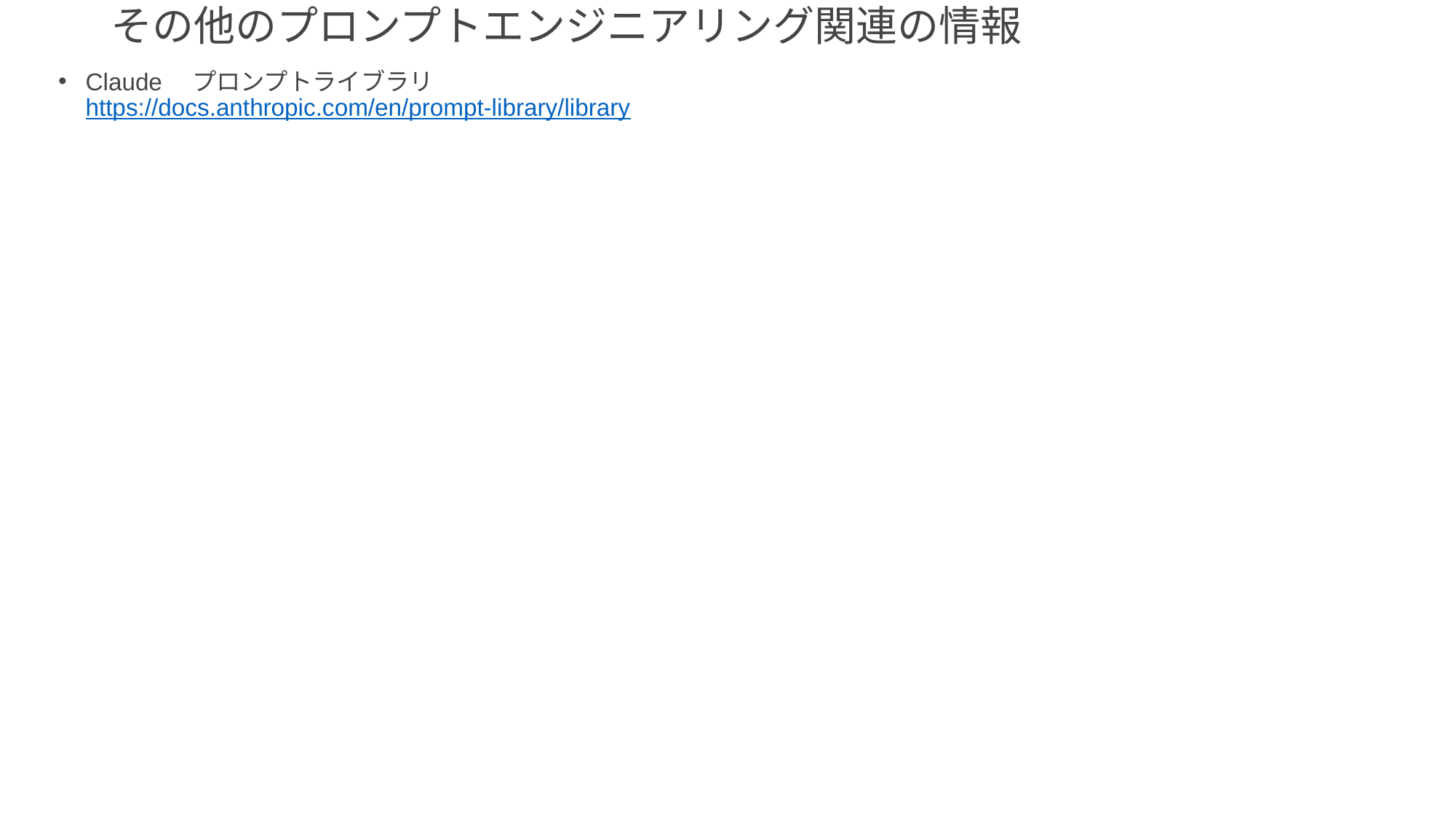

# その他のプロンプトエンジニアリング関連の情報
Claude　プロンプトライブラリ
https://docs.anthropic.com/en/prompt-library/library